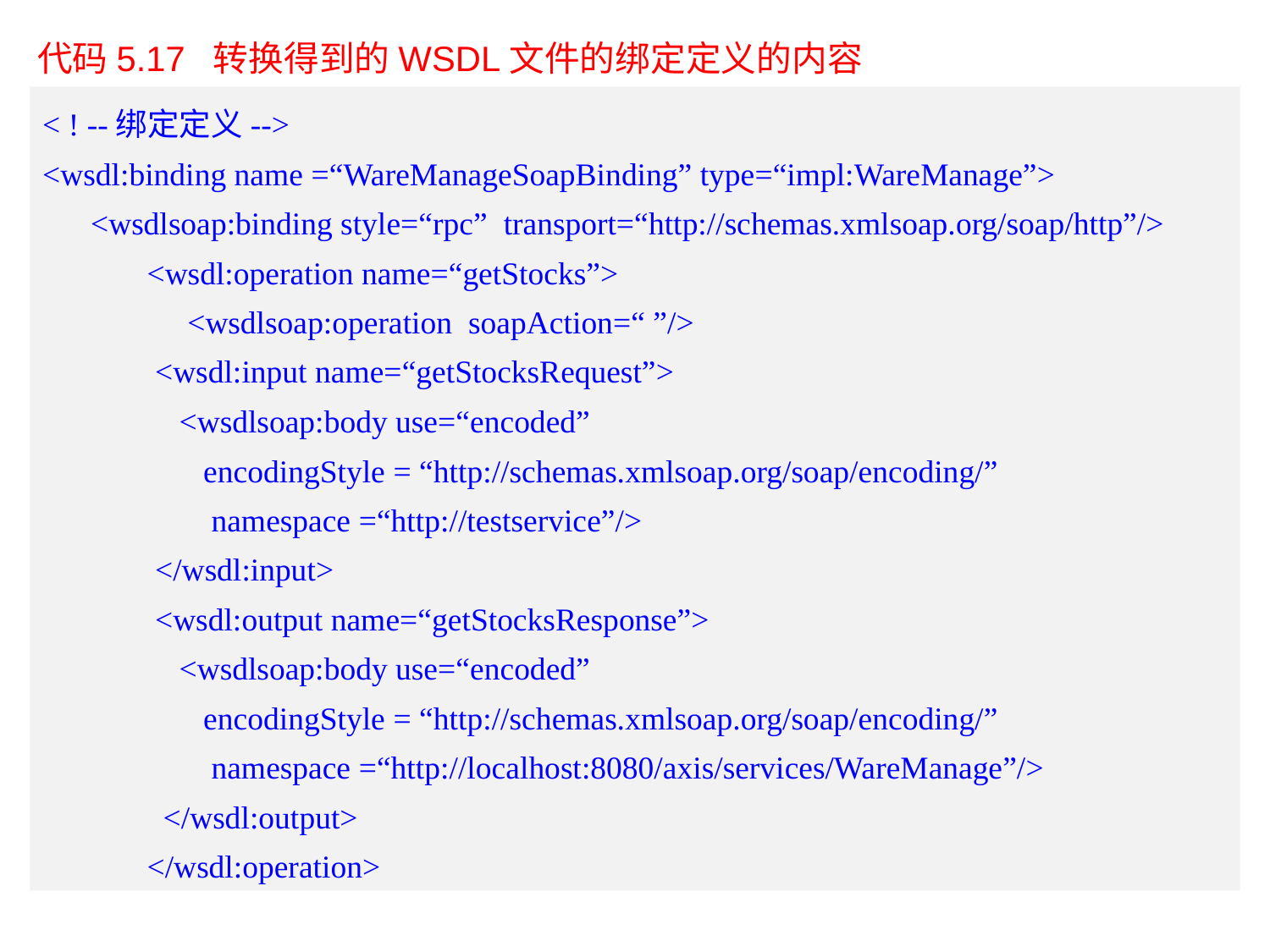

代码5.17  转换得到的WSDL文件的绑定定义的内容
< ! --绑定定义-->
<wsdl:binding name =“WareManageSoapBinding” type=“impl:WareManage”>
      <wsdlsoap:binding style=“rpc”  transport=“http://schemas.xmlsoap.org/soap/http”/>
             <wsdl:operation name=“getStocks”>
                  <wsdlsoap:operation  soapAction=“ ”/>
              <wsdl:input name=“getStocksRequest”>
                 <wsdlsoap:body use=“encoded”
                    encodingStyle = “http://schemas.xmlsoap.org/soap/encoding/”
                     namespace =“http://testservice”/>
              </wsdl:input>
              <wsdl:output name=“getStocksResponse”>
                 <wsdlsoap:body use=“encoded”
                    encodingStyle = “http://schemas.xmlsoap.org/soap/encoding/”
                     namespace =“http://localhost:8080/axis/services/WareManage”/>
               </wsdl:output>
             </wsdl:operation>
39